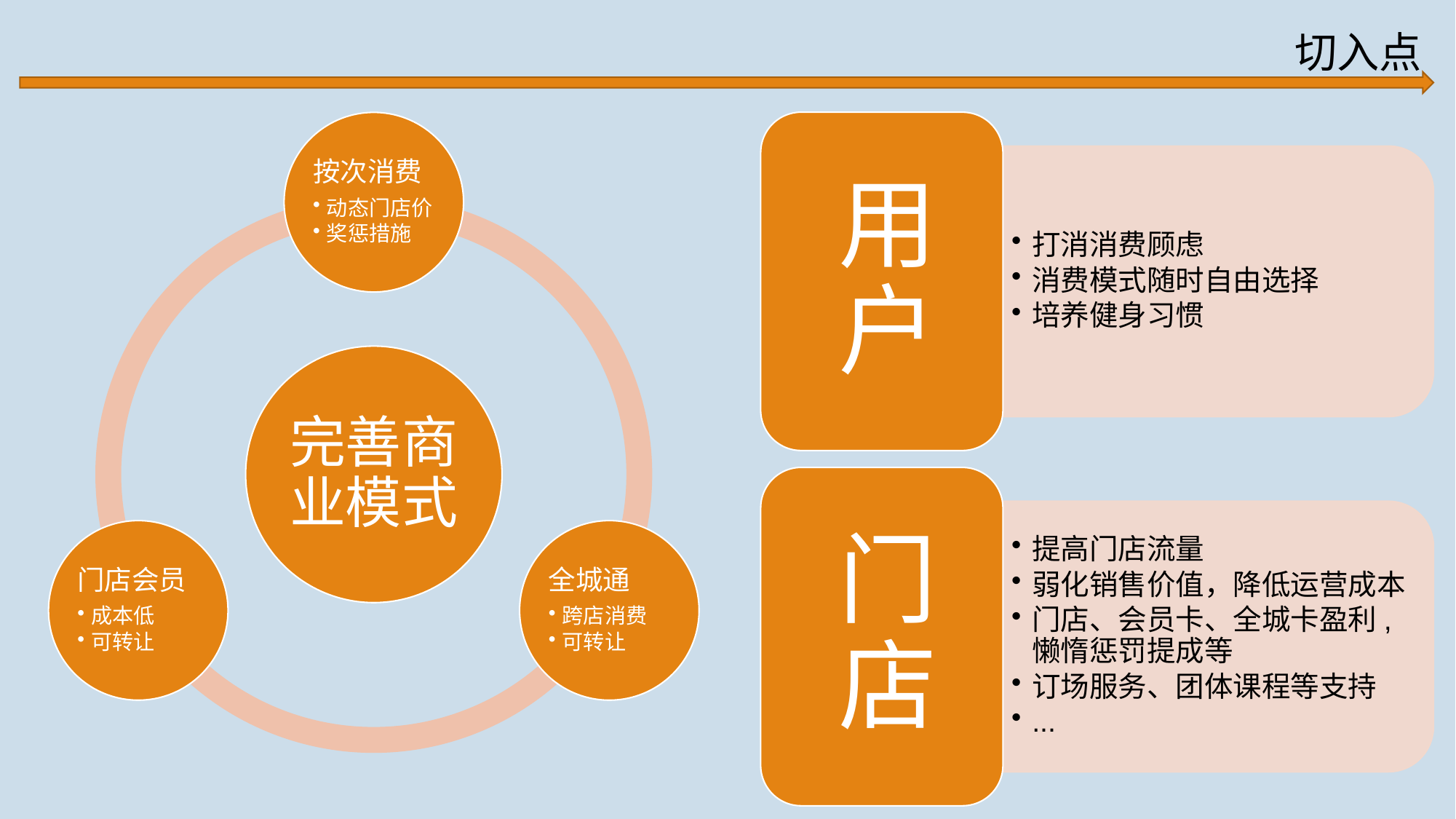

切入点

打消消费顾虑
消费模式随时自由选择
培养健身习惯
用户
提高门店流量
弱化销售价值，降低运营成本
门店、会员卡、全城卡盈利,懒惰惩罚提成等
订场服务、团体课程等支持
...
门店
完善商业模式
按次消费
动态门店价
奖惩措施
全城通
跨店消费
可转让
门店会员
成本低
可转让